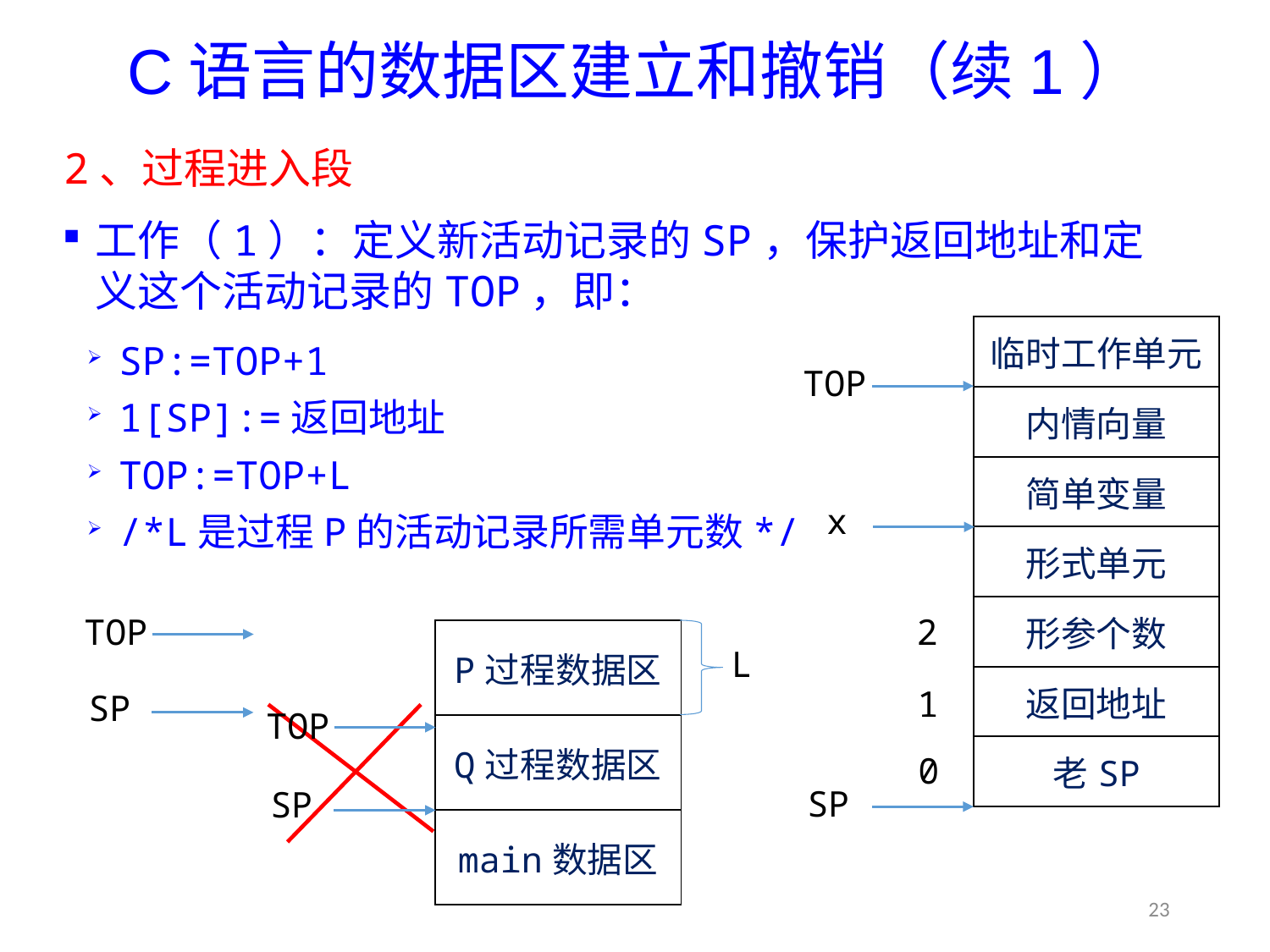

# C语言的数据区建立和撤销（续1）
2、过程进入段
工作（1）：定义新活动记录的SP，保护返回地址和定义这个活动记录的TOP，即：
SP:=TOP+1
1[SP]:=返回地址
TOP:=TOP+L
/*L是过程P的活动记录所需单元数*/

| 临时工作单元 |
| --- |
| 内情向量 |
| 简单变量 |
| 形式单元 |
| 形参个数 |
| 返回地址 |
| 老SP |
x
2
1
0
TOP
SP
TOP
SP
| P过程数据区 |
| --- |
| Q过程数据区 |
| main数据区 |
TOP
SP

L
23